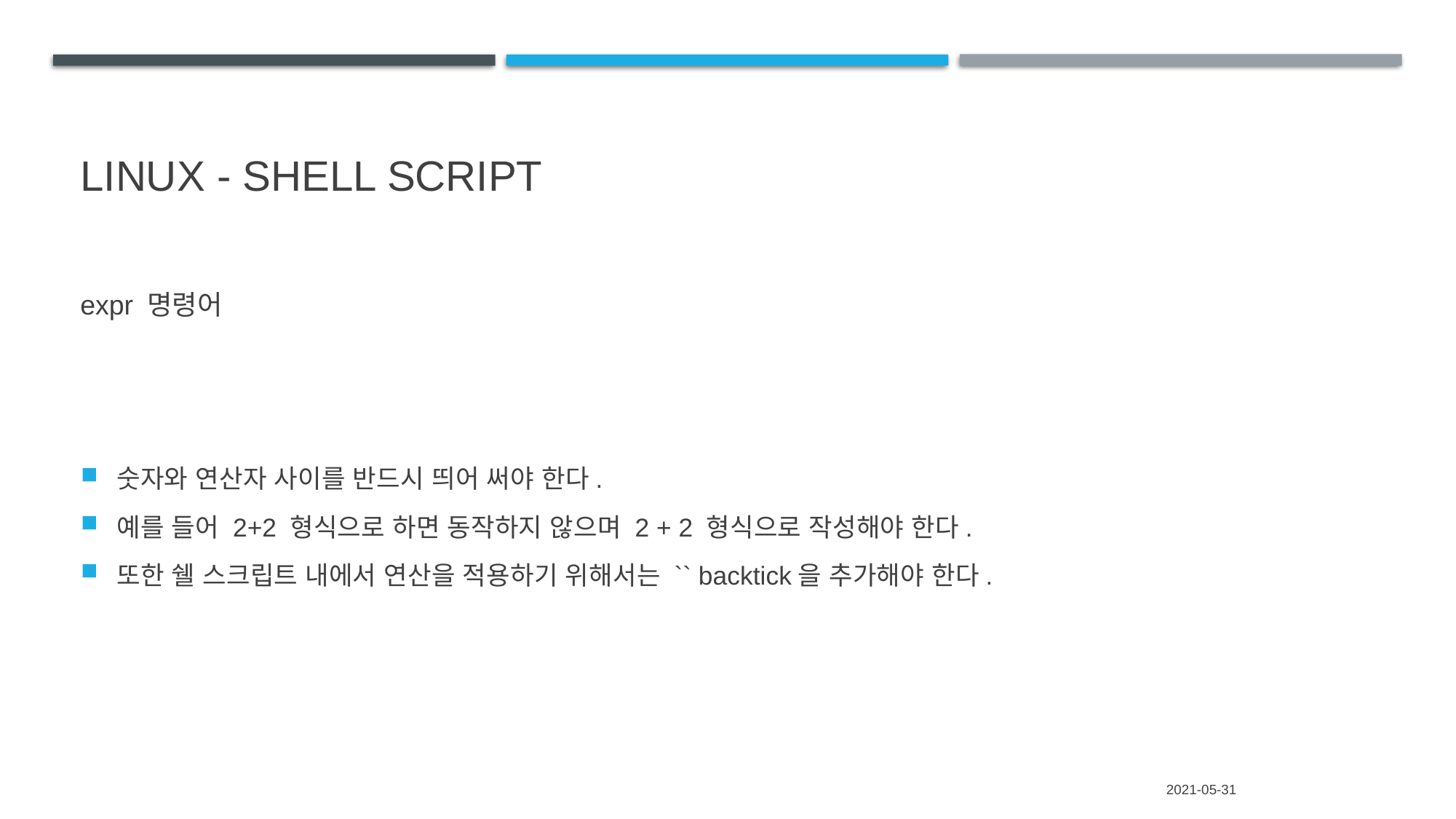

# Linux - shell script
expr 명령어
숫자와 연산자 사이를 반드시 띄어 써야 한다.
예를 들어 2+2 형식으로 하면 동작하지 않으며 2 + 2 형식으로 작성해야 한다.
또한 쉘 스크립트 내에서 연산을 적용하기 위해서는 `` backtick을 추가해야 한다.
2021-05-31